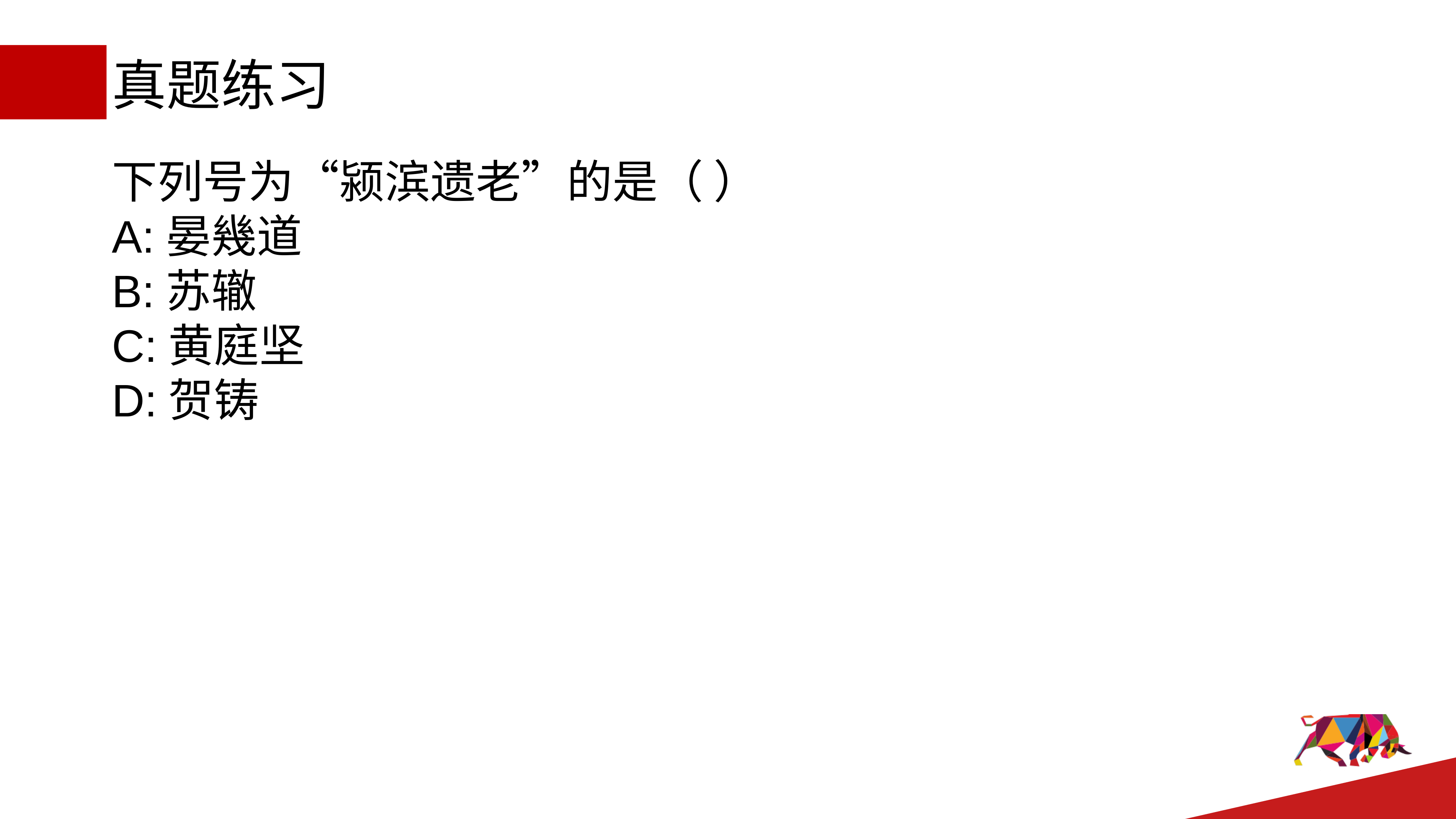

# 真题练习
下列号为“颍滨遗老”的是（ ）
A:晏幾道
B:苏辙
C:黄庭坚
D:贺铸